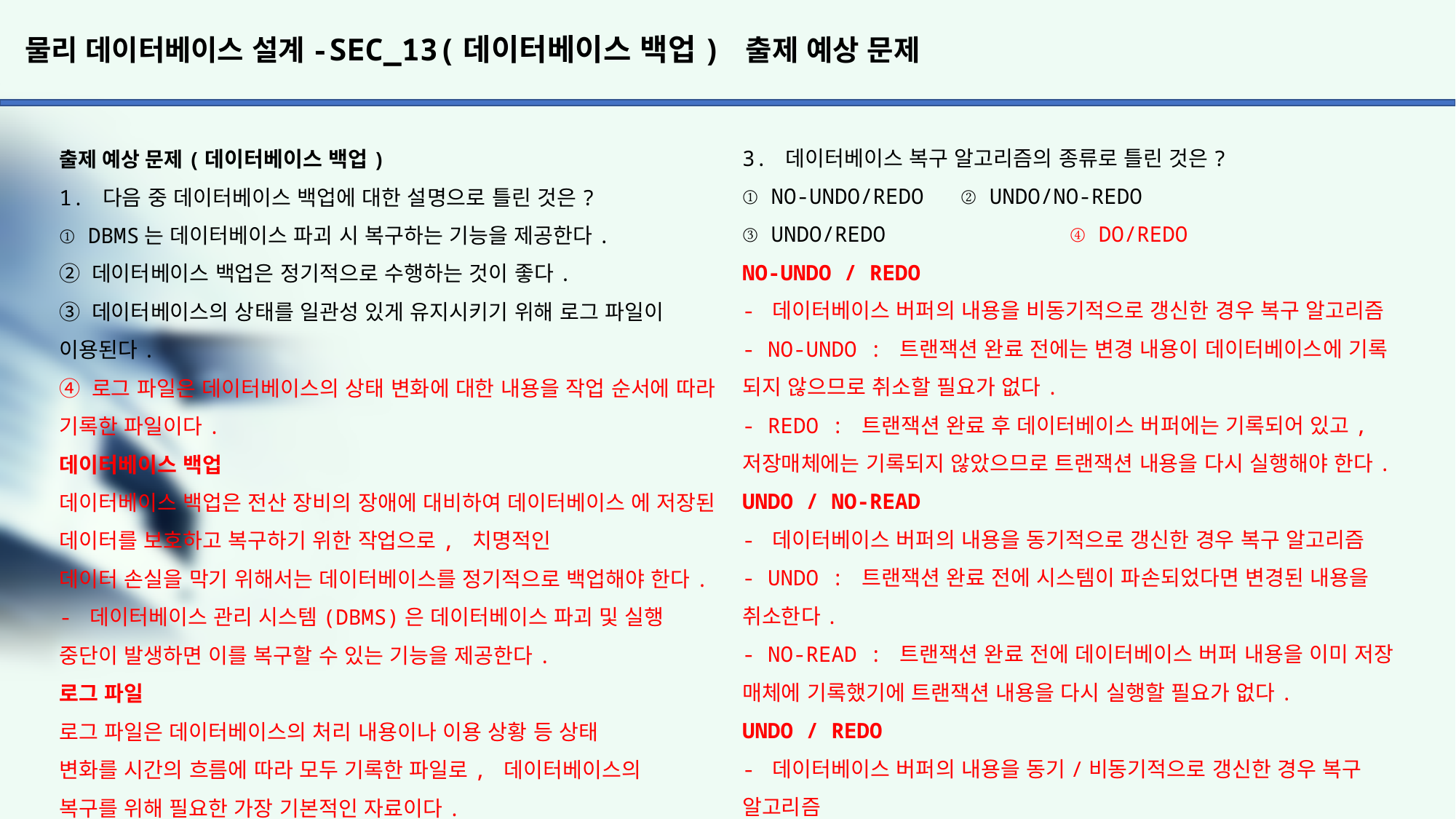

# 물리 데이터베이스 설계-SEC_13(데이터베이스 백업) 출제 예상 문제
3. 데이터베이스 복구 알고리즘의 종류로 틀린 것은?
① NO-UNDO/REDO 	② UNDO/NO-REDO
③ UNDO/REDO 		④ DO/REDO
NO-UNDO / REDO
- 데이터베이스 버퍼의 내용을 비동기적으로 갱신한 경우 복구 알고리즘
- NO-UNDO : 트랜잭션 완료 전에는 변경 내용이 데이터베이스에 기록
되지 않으므로 취소할 필요가 없다.
- REDO : 트랜잭션 완료 후 데이터베이스 버퍼에는 기록되어 있고,
저장매체에는 기록되지 않았으므로 트랜잭션 내용을 다시 실행해야 한다.
UNDO / NO-READ
- 데이터베이스 버퍼의 내용을 동기적으로 갱신한 경우 복구 알고리즘
- UNDO : 트랜잭션 완료 전에 시스템이 파손되었다면 변경된 내용을
취소한다.
- NO-READ : 트랜잭션 완료 전에 데이터베이스 버퍼 내용을 이미 저장
매체에 기록했기에 트랜잭션 내용을 다시 실행할 필요가 없다.
UNDO / REDO
- 데이터베이스 버퍼의 내용을 동기/비동기적으로 갱신한 경우 복구
알고리즘
- 데이터베이스 기록 전에 트랜잭션이 완료될 수 있으므로 완료된 트랜
잭션이 데이터베이스에 기록되지 못했다면 다시 실행해야 한다.
NO-UNDO / NO-READ
- 데이터베이스 버퍼의 내용을 동기적으로 저장 매체에 기록하지만
데이터베이스와는 다른 영역에 기록한 경우의 복구 알고리즘
- NO-UNDO : 변경 내용은 데이터베이스와 다른 영역에 기록되어 있기
때문에 취소할 필요가 없다.
- NO-READ : 다른 영역에 이미 기록되어 있으므로 트랜잭션을 다시 실행할 필요가 없다.
4. 다음 중, 데이터베이스의 장애 유형이 아닌 것은?
① 사용자 실수
② 미디어 장애
③ 사용자 프로세스 장애
④ 물리적 디스크 추가
장애 유형
사용자 실수 : 사용자 실수로 인해 테이블이 삭제되거나 잘못된 트랜잭션이 처리된 경우
미디어 장애 : CPU, 메모리, 디스크 등 하드웨어 장애나 데이터가 파손
된 경우
구문 장애 : 프로그램 오류나 사용 공간의 부족으로 인해 발생하는 장애
사용자 프로세스 장애 : 프로그램이 비정상적으로 종료되거나 네트워크
이상으로 세션이 종료되어 발생하는 오류
인스턴스 장애 : 하드웨어 장애, 정전, 시스템 파일 파손 등 비정상적인 요인으로 인해 메모리나 데이터베이스 서버의 프로세스가 중단된 경우
출제 예상 문제(데이터베이스 백업)
1. 다음 중 데이터베이스 백업에 대한 설명으로 틀린 것은?
① DBMS는 데이터베이스 파괴 시 복구하는 기능을 제공한다.
② 데이터베이스 백업은 정기적으로 수행하는 것이 좋다.
③ 데이터베이스의 상태를 일관성 있게 유지시키기 위해 로그 파일이 이용된다.
④ 로그 파일은 데이터베이스의 상태 변화에 대한 내용을 작업 순서에 따라 기록한 파일이다.
데이터베이스 백업
데이터베이스 백업은 전산 장비의 장애에 대비하여 데이터베이스 에 저장된 데이터를 보호하고 복구하기 위한 작업으로, 치명적인
데이터 손실을 막기 위해서는 데이터베이스를 정기적으로 백업해야 한다.
- 데이터베이스 관리 시스템(DBMS)은 데이터베이스 파괴 및 실행
중단이 발생하면 이를 복구할 수 있는 기능을 제공한다.
로그 파일
로그 파일은 데이터베이스의 처리 내용이나 이용 상황 등 상태
변화를 시간의 흐름에 따라 모두 기록한 파일로, 데이터베이스의
복구를 위해 필요한 가장 기본적인 자료이다.
- 로그 파일을 기반으로 데이터베이스를 과거 상태로 복귀(UNDO)
시키거나 현재 상태로 재생(REDO)시켜 데이터베이스 상태를 일관성 있게 유지할 수가 있다.
- 로그 파일은 트랙잭션 시작 시점, Rollback시점, 데이터 입력,
수정, 삭제 시점 등에서 기록된다.
- 로그 파일 내용 : 트랙잭션이 작업한 모든 내용, 트랙잭션 식별,
트랜잭션 레코드, 데이터 식별자, 갱신 이전 값(before image),
갱신 이후 값(after image) 등
2. 데이터 양이 방대해지면서 백업에 대한 중요성이 부각되고 있다. 다음 중 백업에 대한 설명으로 가장 옳지 않은 것은?
① 백업 종류에는 물리 백업과 논리 백업이 있다.
② 물리 백업은 운영체제를 이용한 것으로 데이터베이스 파일을 백업한다.
③ 논리 백업은 DBMS를 이용한 것으로 DB 내의 논리적 객체들을 백업한다.
④ 논리 백업은 완전 복구가 가능하다.
완전 복구가 가능한 것은 물리 백업 중에서 로그 파일이 존재할 때 가능하다.
백업 종류
백업 종류는 복구 수준에 따라서 운영체제를 이용하는 물리 백업 과 DBMS 유틸리티를 이용하는 논리 백업으로 나뉜다.
- 물리 백업 : 데이터베이스 파일을 백업하는 방법으로, 백업 속도가 빠르고 작업이 단순하지만, 문제 발생 시 원인 파악 및
문제 해결이 어렵다.
- 논리 백업 : DB 내의 논리적 객체들을 백업하는 방법으로,
복원 시 데이터 손상을 막고 문제 발생 시 원인 파악 및 해결이
수월하지만 백업/복원 시 시간이 많이 소요가 되는 단점이 있다.